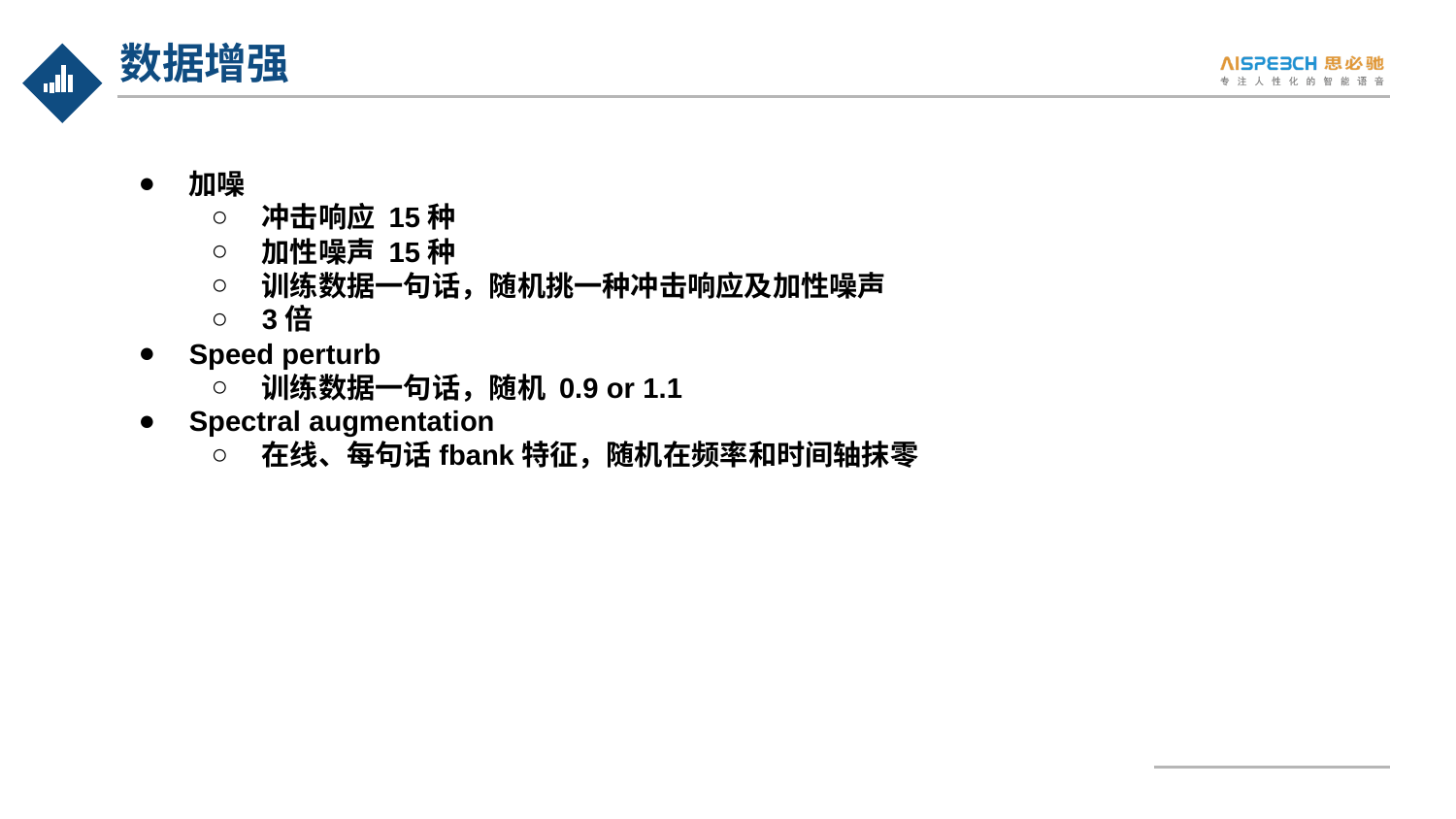

数据增强
加噪
冲击响应 15种
加性噪声 15种
训练数据一句话，随机挑一种冲击响应及加性噪声
3倍
Speed perturb
训练数据一句话，随机 0.9 or 1.1
Spectral augmentation
在线、每句话fbank特征，随机在频率和时间轴抹零